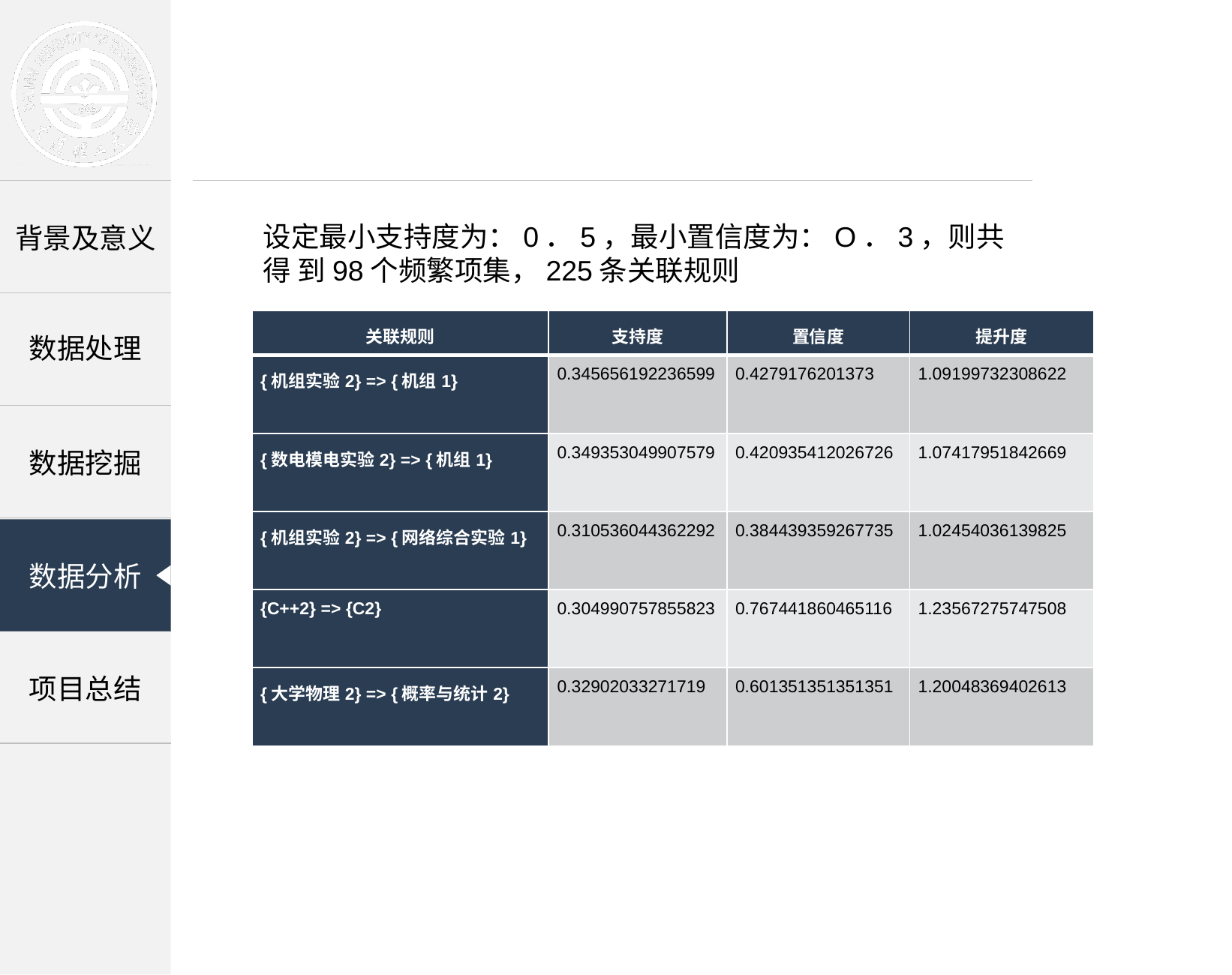

设定最小支持度为：0．5，最小置信度为：O．3，则共得 到98个频繁项集，225条关联规则

| 关联规则 | 支持度 | 置信度 | 提升度 |
| --- | --- | --- | --- |
| {机组实验2} => {机组1} | 0.345656192236599 | 0.4279176201373 | 1.09199732308622 |
| {数电模电实验2} => {机组1} | 0.349353049907579 | 0.420935412026726 | 1.07417951842669 |
| {机组实验2} => {网络综合实验1} | 0.310536044362292 | 0.384439359267735 | 1.02454036139825 |
| {C++2} => {C2} | 0.304990757855823 | 0.767441860465116 | 1.23567275747508 |
| {大学物理2} => {概率与统计2} | 0.32902033271719 | 0.601351351351351 | 1.20048369402613 |